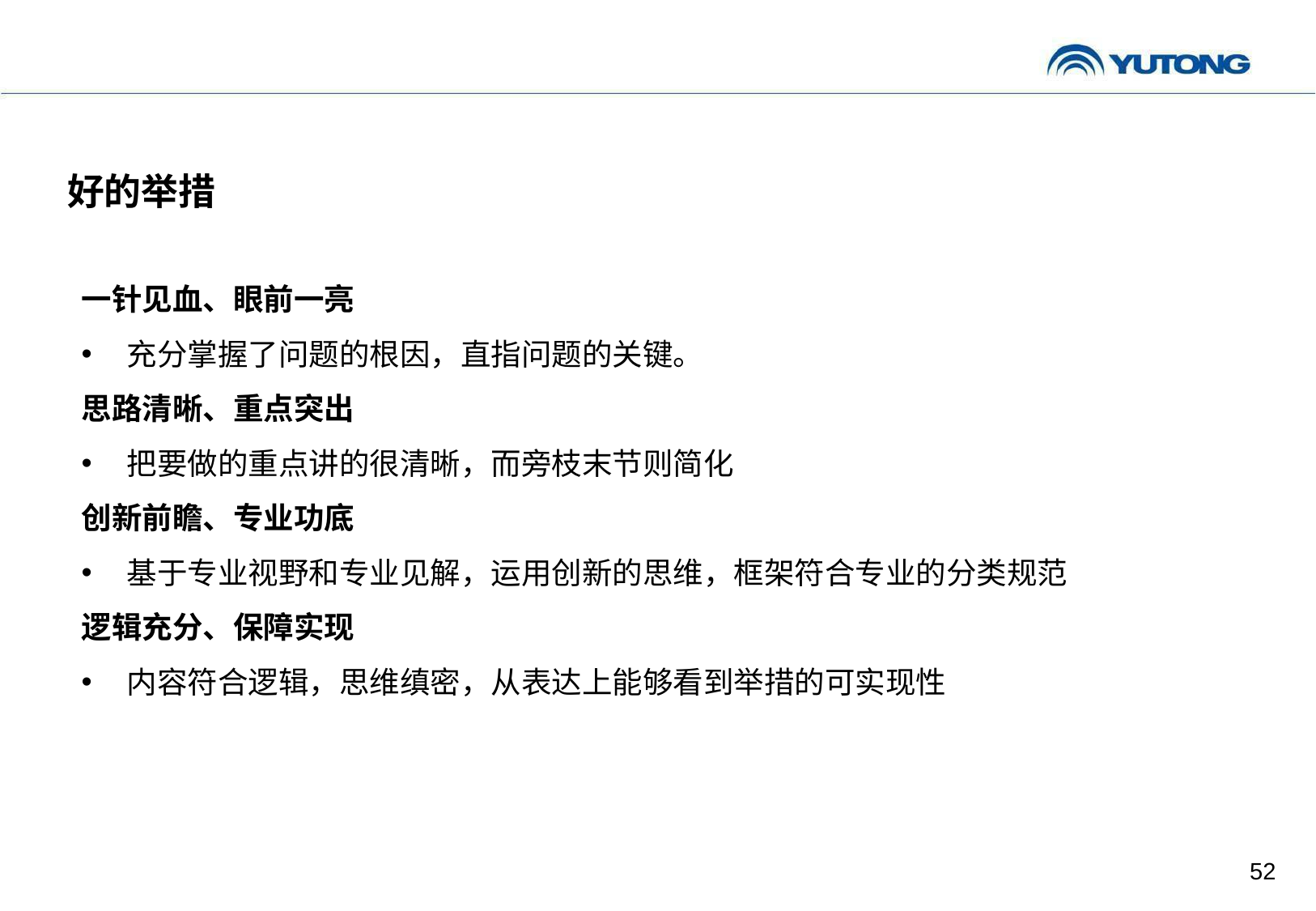

好的举措
一针见血、眼前一亮
充分掌握了问题的根因，直指问题的关键。
思路清晰、重点突出
把要做的重点讲的很清晰，而旁枝末节则简化
创新前瞻、专业功底
基于专业视野和专业见解，运用创新的思维，框架符合专业的分类规范
逻辑充分、保障实现
内容符合逻辑，思维缜密，从表达上能够看到举措的可实现性
52